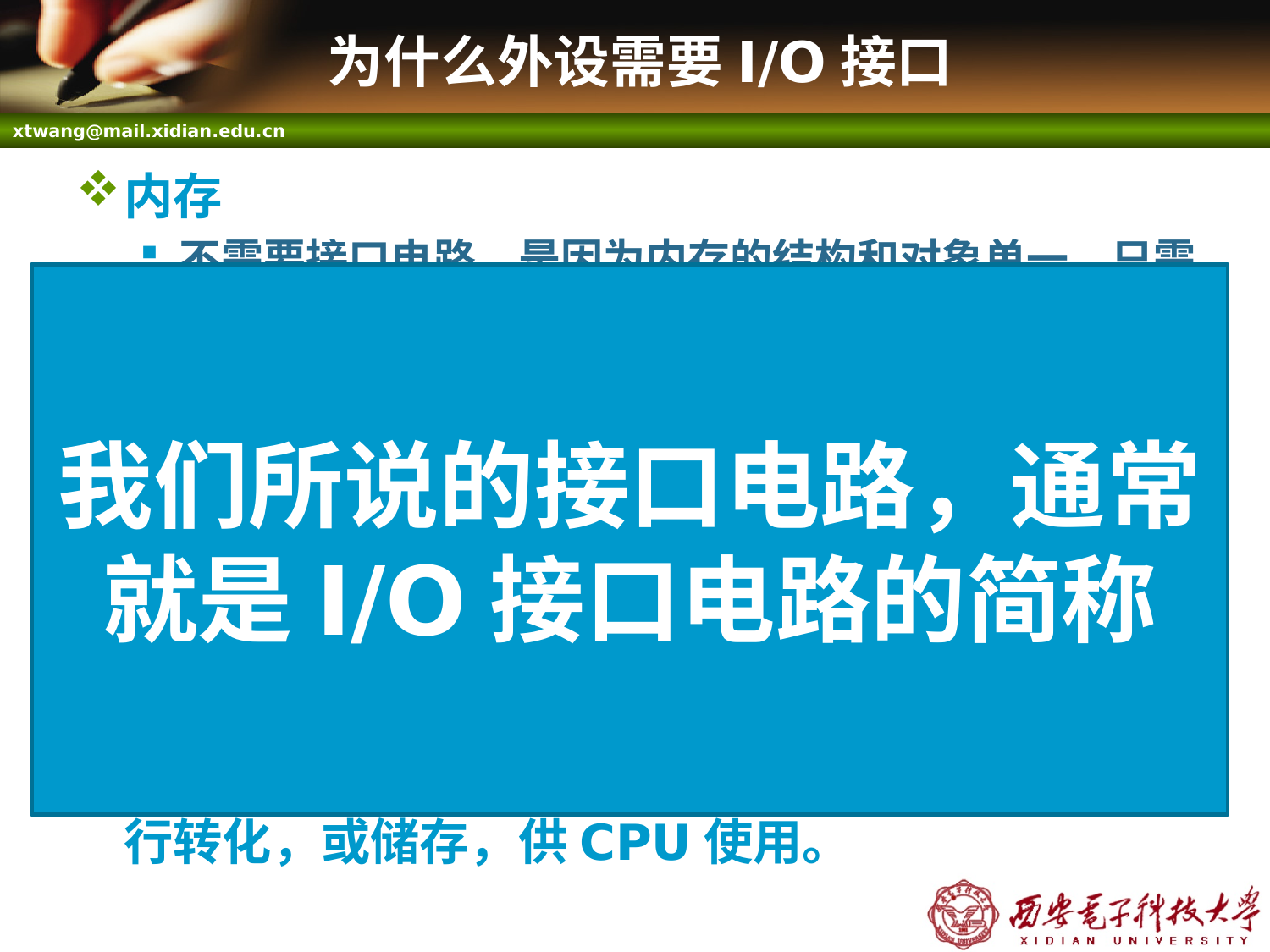

# 为什么外设需要I/O接口
内存
不需要接口电路，是因为内存的结构和对象单一，只需要通过译码电路访问存储单元，进行数据交流，而且都是以字节为单位的二进制存储单元，且内存的工作速度较为一定。
外设：
种类繁多（机械式，电子式，电动式，电磁式）
信号类型复杂（数字量，模拟量，开关量）
处理速率相差甚远（键盘，鼠标，显示器，扫描仪）
数据的传递方式（并行的，串行的）
所以，对不同的外设要用不同的接口电路对信号进行转化，或储存，供CPU使用。
我们所说的接口电路，通常就是I/O接口电路的简称